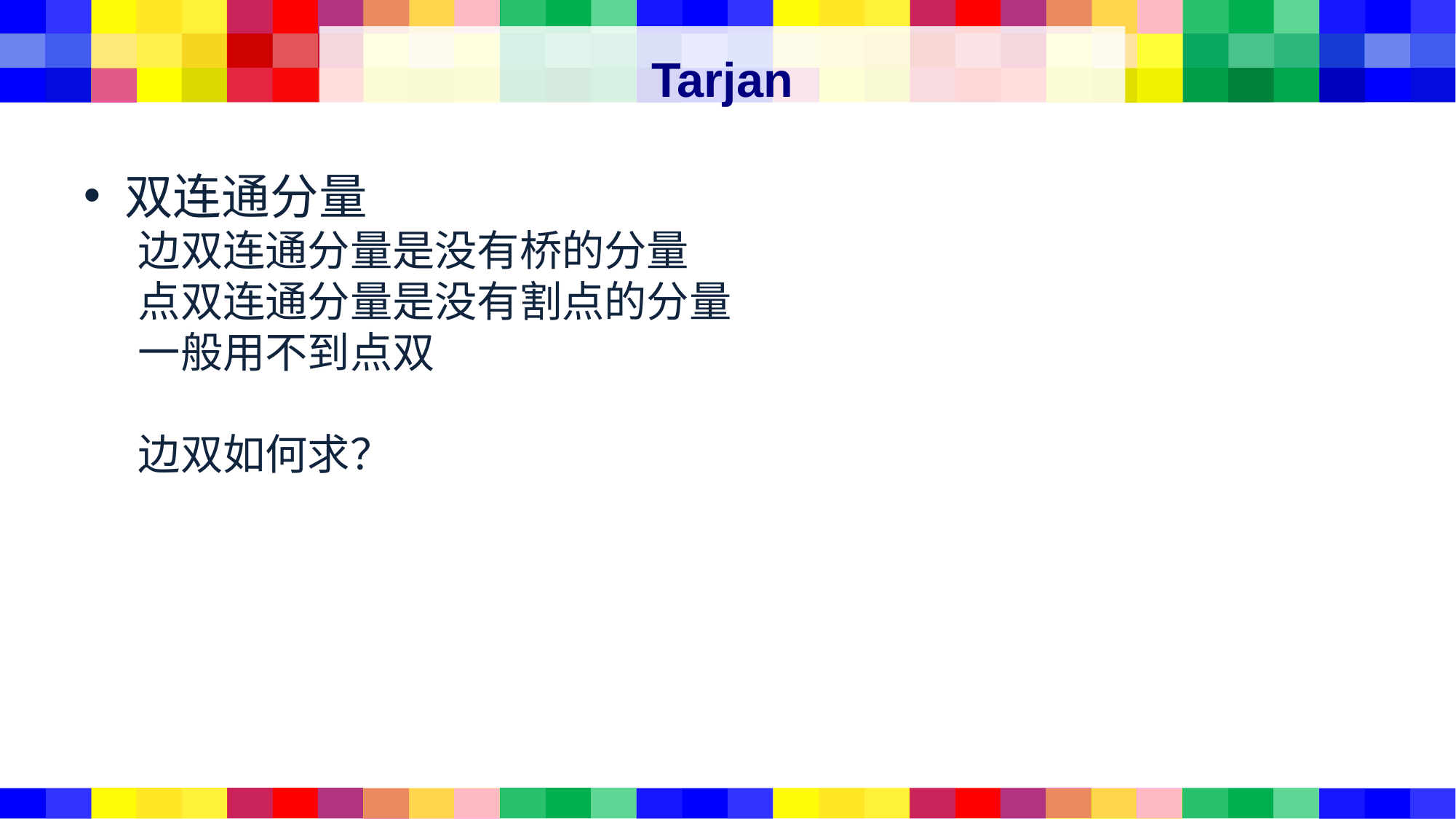

# Tarjan
双连通分量
边双连通分量是没有桥的分量
点双连通分量是没有割点的分量
一般用不到点双

边双如何求？